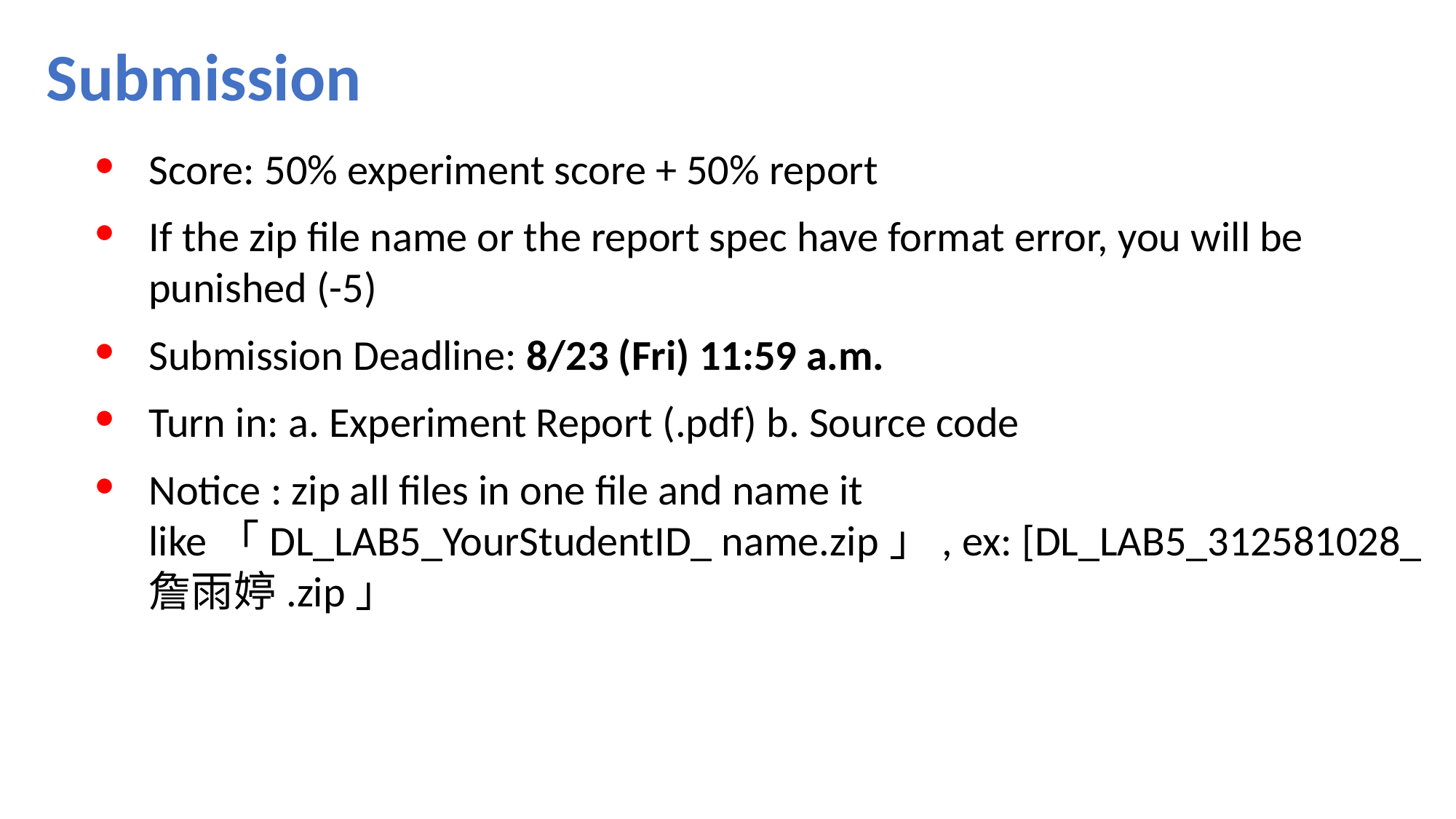

# Submission
Score: 50% experiment score + 50% report

If the zip file name or the report spec have format error, you will be punished (-5)

Submission Deadline: 8/23 (Fri) 11:59 a.m.

Turn in: a. Experiment Report (.pdf) b. Source code

Notice : zip all files in one file and name it like「DL_LAB5_YourStudentID_ name.zip」, ex: [DL_LAB5_312581028_詹雨婷.zip」